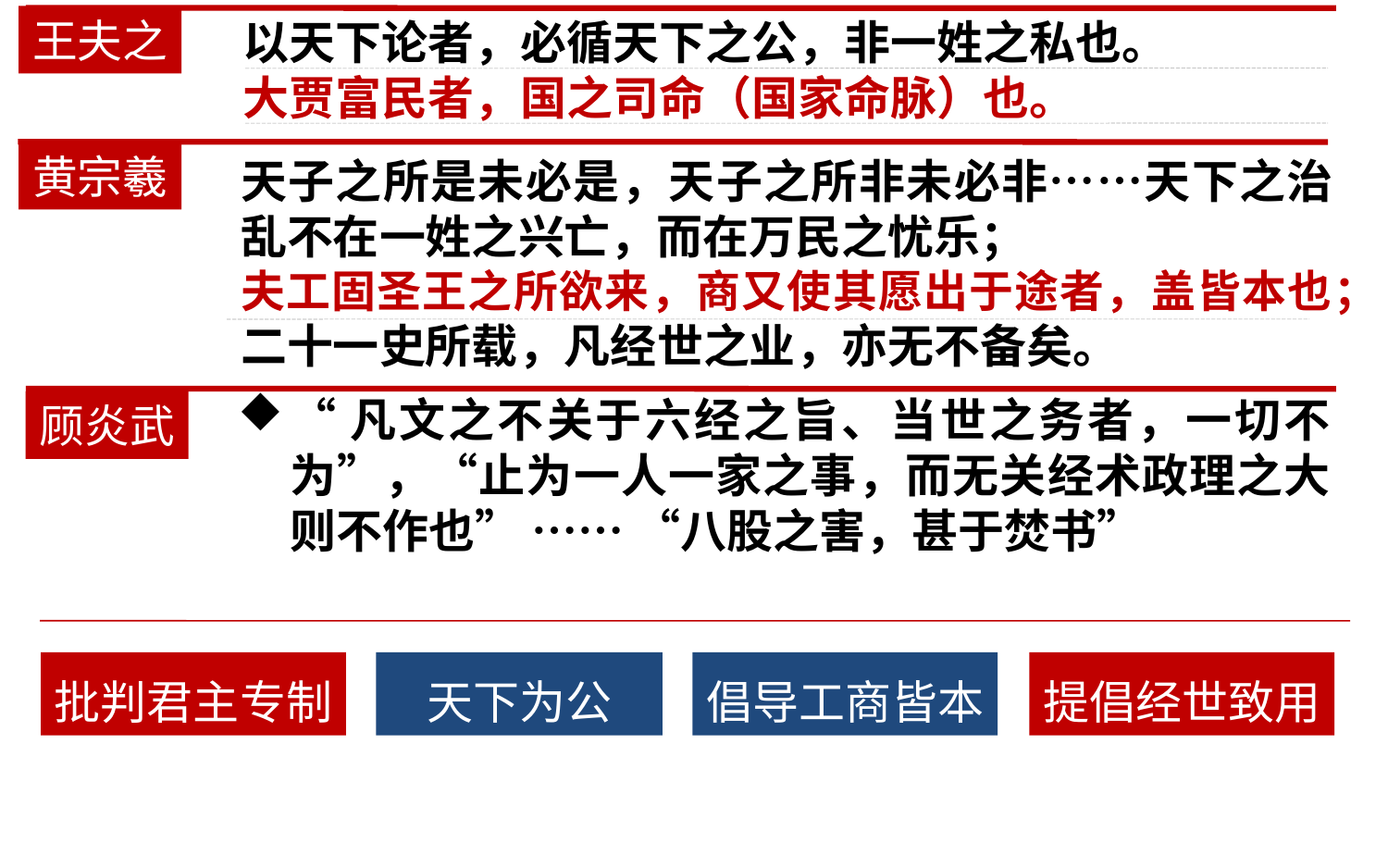

王夫之
以天下论者，必循天下之公，非一姓之私也。
大贾富民者，国之司命（国家命脉）也。
黄宗羲
天子之所是未必是，天子之所非未必非……天下之治乱不在一姓之兴亡，而在万民之忧乐；
夫工固圣王之所欲来，商又使其愿出于途者，盖皆本也；二十一史所载，凡经世之业，亦无不备矣。
“凡文之不关于六经之旨、当世之务者，一切不为”，“止为一人一家之事，而无关经术政理之大则不作也” …… “八股之害，甚于焚书”
顾炎武
批判君主专制
天下为公
倡导工商皆本
提倡经世致用